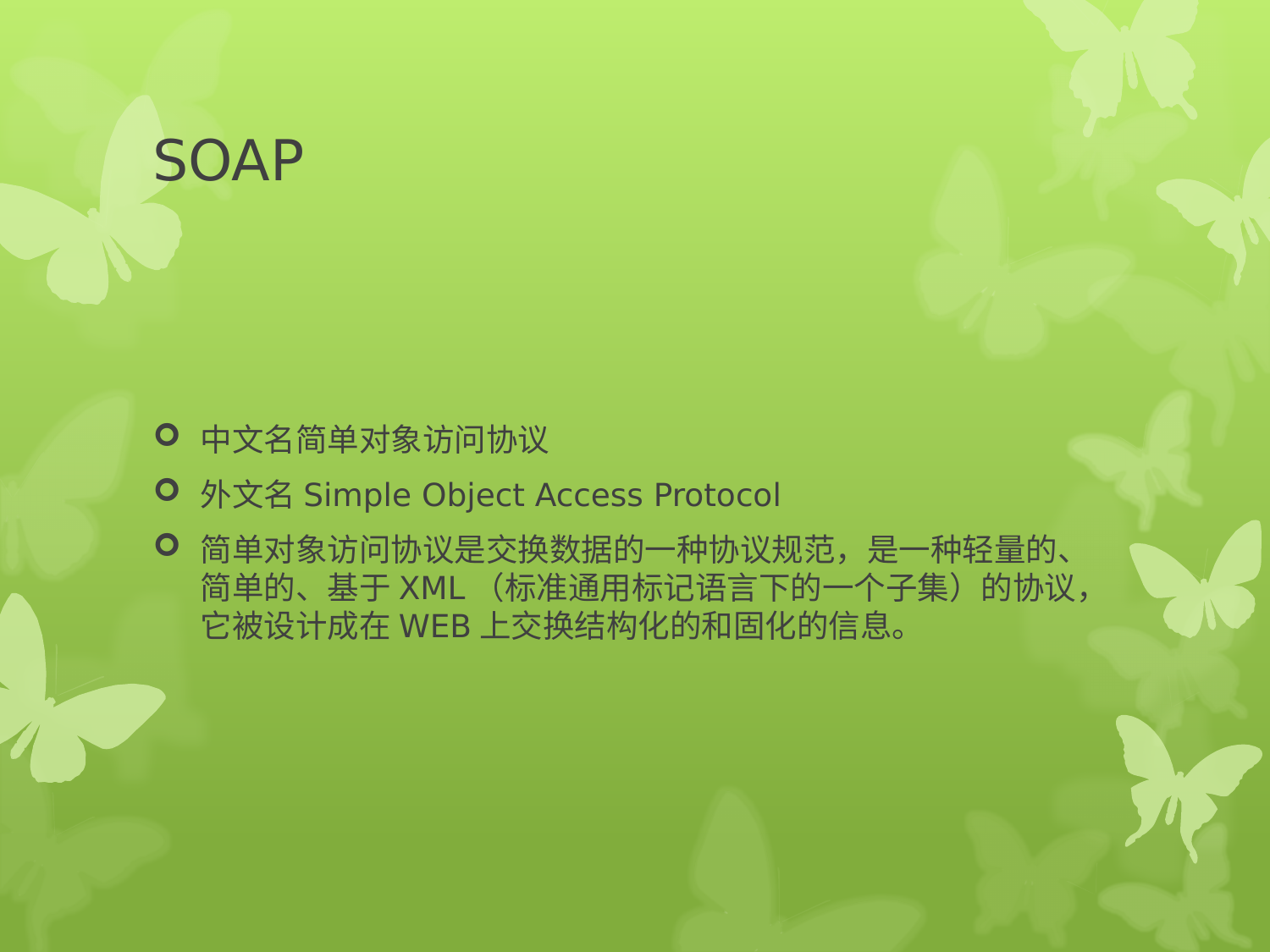

# SOAP
中文名简单对象访问协议
外文名Simple Object Access Protocol
简单对象访问协议是交换数据的一种协议规范，是一种轻量的、简单的、基于XML（标准通用标记语言下的一个子集）的协议，它被设计成在WEB上交换结构化的和固化的信息。